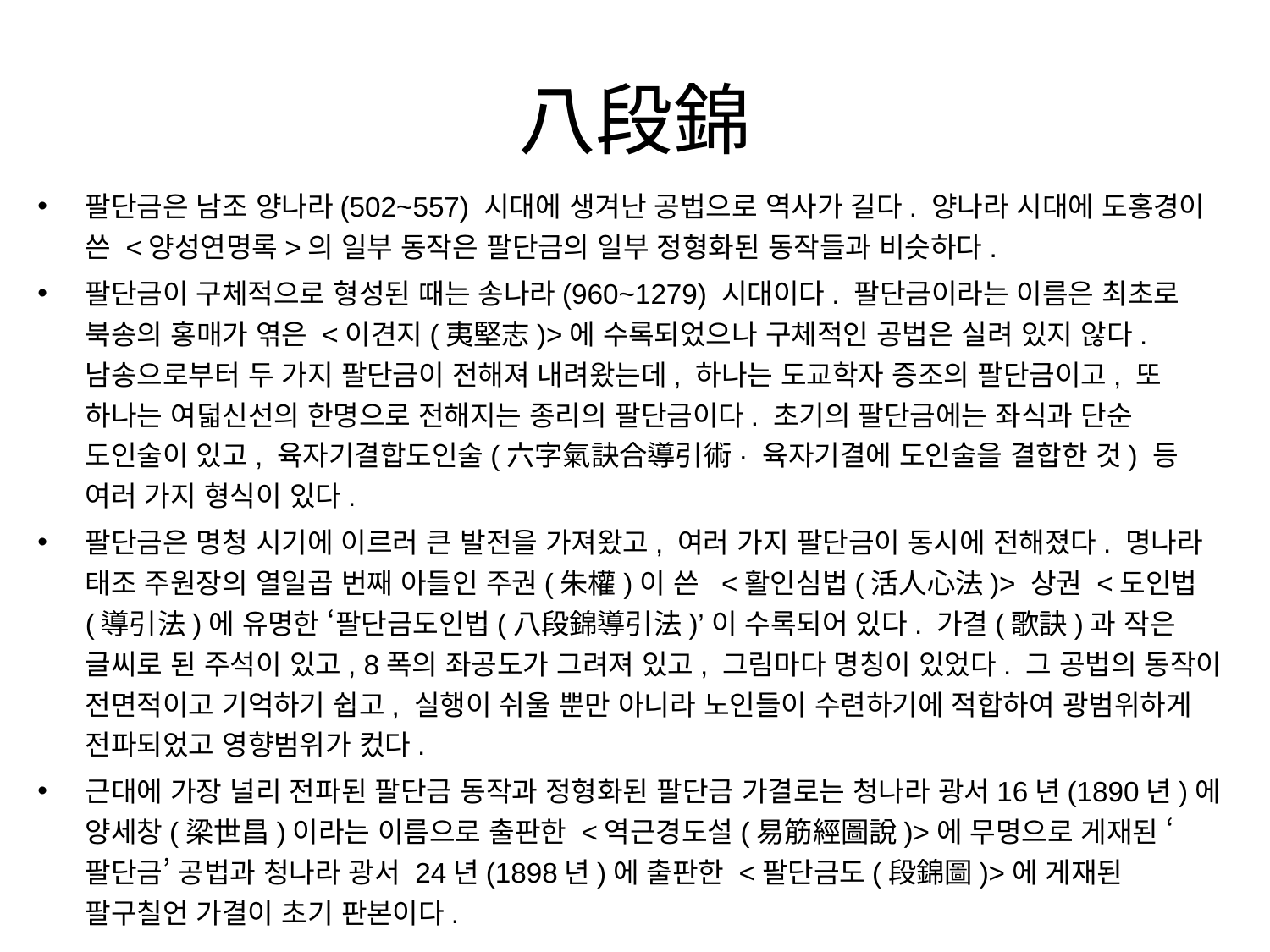

# 八段錦
팔단금은 남조 양나라(502~557) 시대에 생겨난 공법으로 역사가 길다. 양나라 시대에 도홍경이 쓴 <양성연명록>의 일부 동작은 팔단금의 일부 정형화된 동작들과 비슷하다.
팔단금이 구체적으로 형성된 때는 송나라(960~1279) 시대이다. 팔단금이라는 이름은 최초로 북송의 홍매가 엮은 <이견지(夷堅志)>에 수록되었으나 구체적인 공법은 실려 있지 않다. 남송으로부터 두 가지 팔단금이 전해져 내려왔는데, 하나는 도교학자 증조의 팔단금이고, 또 하나는 여덟신선의 한명으로 전해지는 종리의 팔단금이다. 초기의 팔단금에는 좌식과 단순 도인술이 있고, 육자기결합도인술(六字氣訣合導引術· 육자기결에 도인술을 결합한 것) 등 여러 가지 형식이 있다.
팔단금은 명청 시기에 이르러 큰 발전을 가져왔고, 여러 가지 팔단금이 동시에 전해졌다. 명나라 태조 주원장의 열일곱 번째 아들인 주권(朱權)이 쓴  <활인심법(活人心法)> 상권 <도인법(導引法)에 유명한 ‘팔단금도인법(八段錦導引法)’이 수록되어 있다. 가결(歌訣)과 작은 글씨로 된 주석이 있고, 8폭의 좌공도가 그려져 있고, 그림마다 명칭이 있었다. 그 공법의 동작이 전면적이고 기억하기 쉽고, 실행이 쉬울 뿐만 아니라 노인들이 수련하기에 적합하여 광범위하게 전파되었고 영향범위가 컸다.
근대에 가장 널리 전파된 팔단금 동작과 정형화된 팔단금 가결로는 청나라 광서16년(1890년)에 양세창(梁世昌)이라는 이름으로 출판한 <역근경도설(易筋經圖說)>에 무명으로 게재된 ‘팔단금’ 공법과 청나라 광서 24년(1898년)에 출판한 <팔단금도(段錦圖)>에 게재된 팔구칠언 가결이 초기 판본이다.